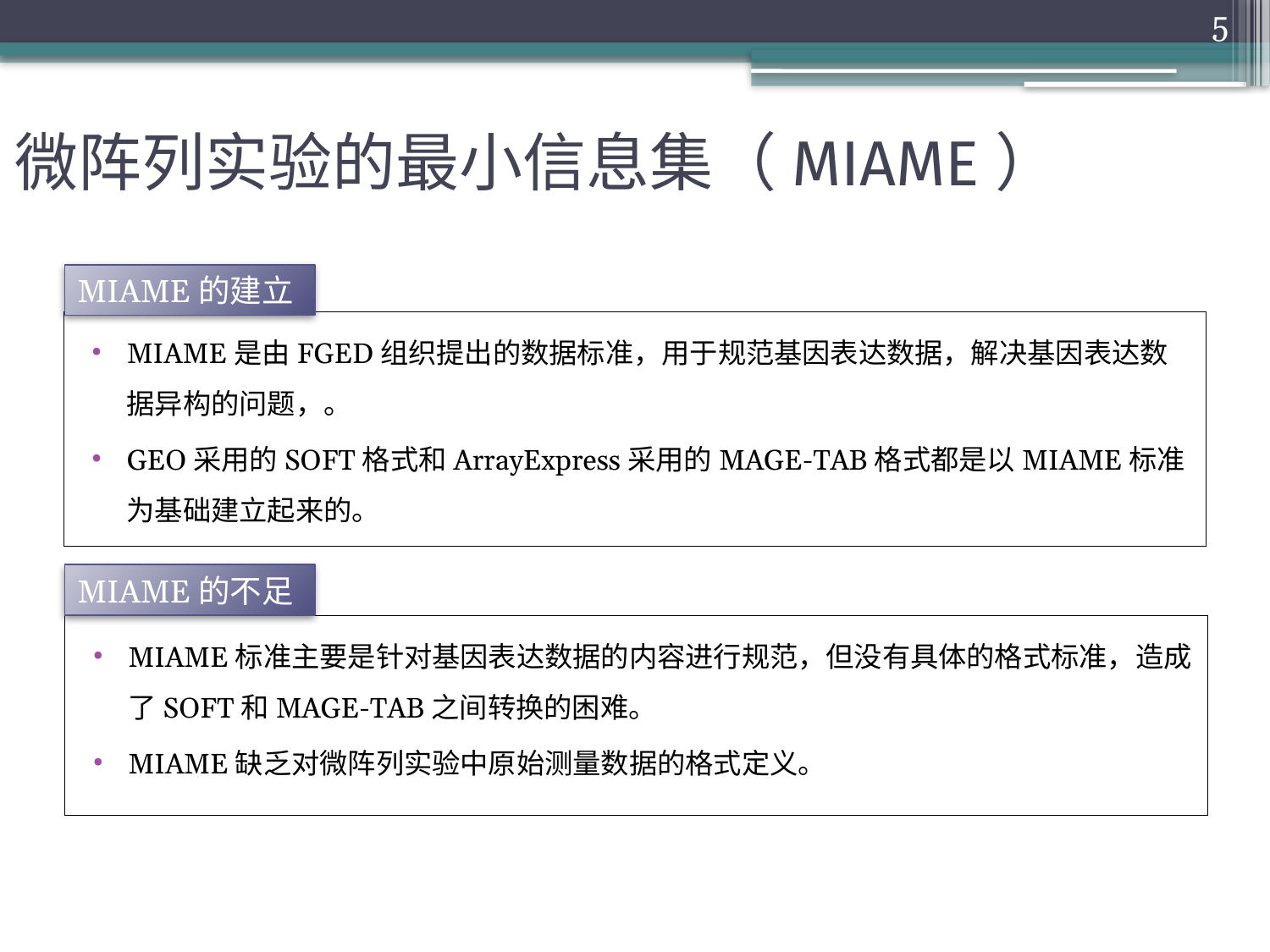

5
# 微阵列实验的最小信息集（MIAME）
MIAME的建立
MIAME是由FGED组织提出的数据标准，用于规范基因表达数据，解决基因表达数据异构的问题，。
GEO采用的SOFT格式和ArrayExpress采用的MAGE-TAB格式都是以MIAME标准为基础建立起来的。
MIAME的不足
MIAME标准主要是针对基因表达数据的内容进行规范，但没有具体的格式标准，造成了SOFT和MAGE-TAB之间转换的困难。
MIAME缺乏对微阵列实验中原始测量数据的格式定义。